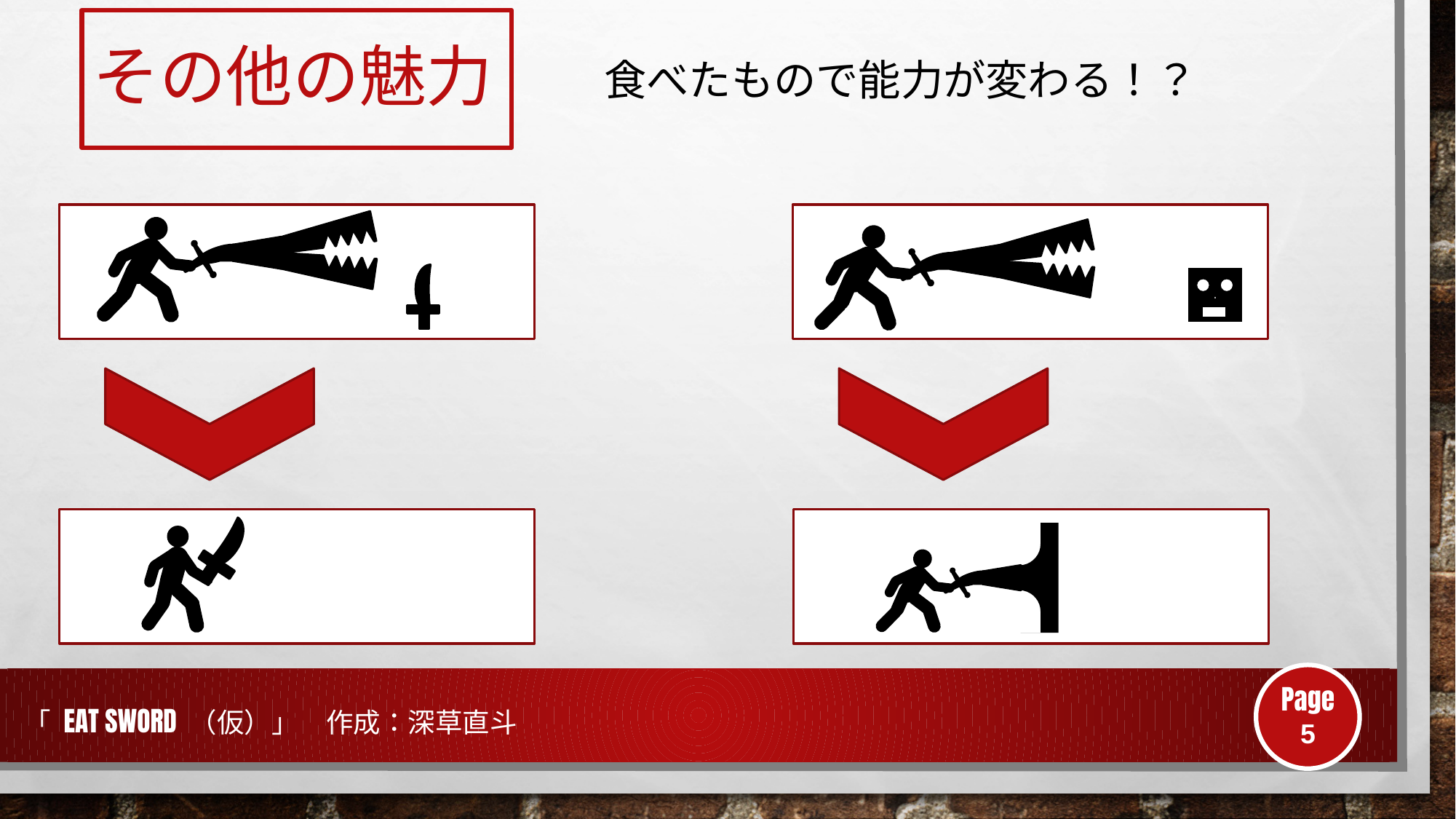

その他の魅力
食べたもので能力が変わる！？

Page
5
「 EAT SWORD （仮）」　作成：深草直斗